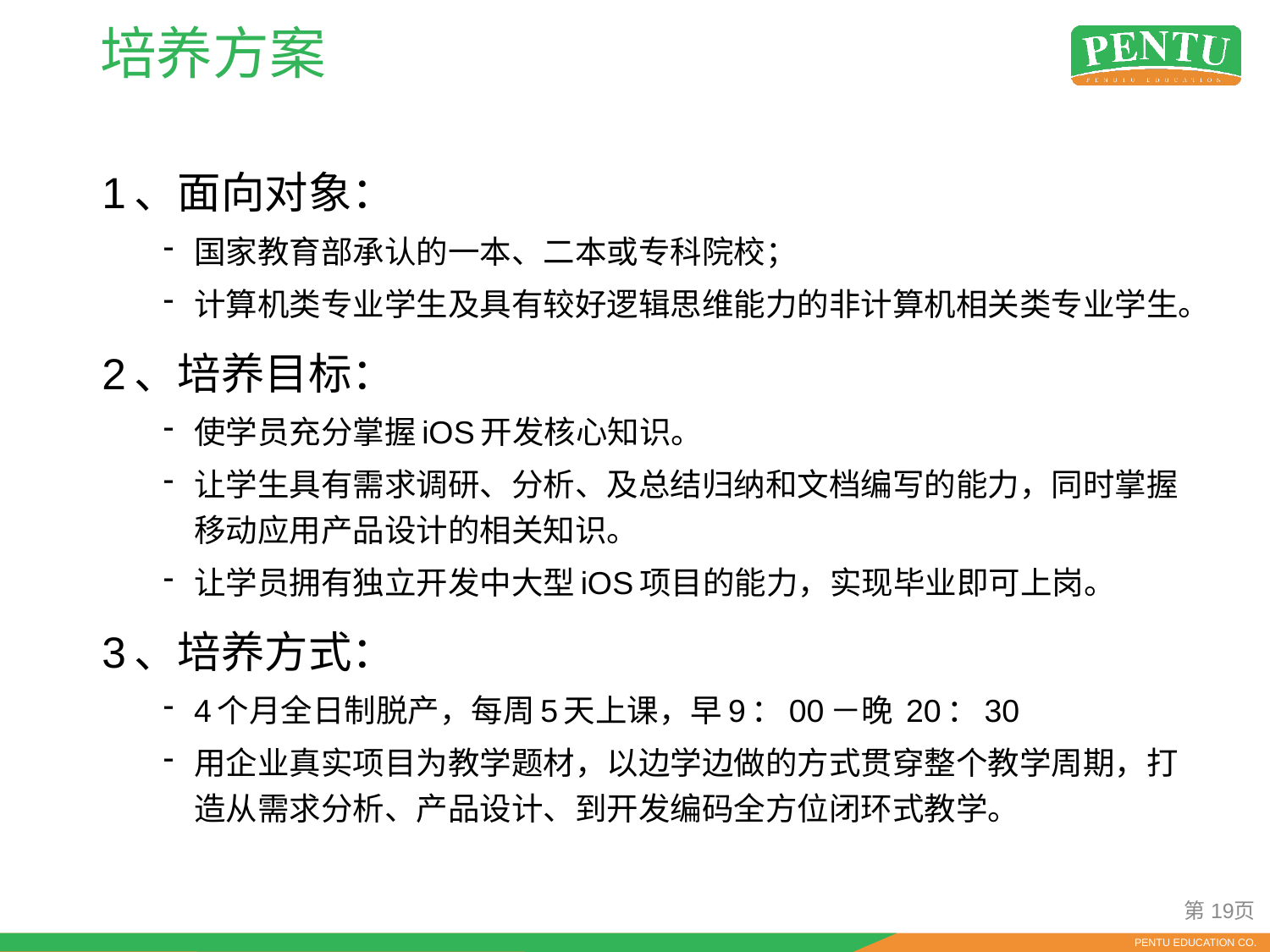

# 培养方案
1、面向对象：
国家教育部承认的一本、二本或专科院校；
计算机类专业学生及具有较好逻辑思维能力的非计算机相关类专业学生。
2、培养目标：
使学员充分掌握iOS开发核心知识。
让学生具有需求调研、分析、及总结归纳和文档编写的能力，同时掌握移动应用产品设计的相关知识。
让学员拥有独立开发中大型iOS项目的能力，实现毕业即可上岗。
3、培养方式：
4个月全日制脱产，每周5天上课，早9：00－晚 20：30
用企业真实项目为教学题材，以边学边做的方式贯穿整个教学周期，打造从需求分析、产品设计、到开发编码全方位闭环式教学。
第19页